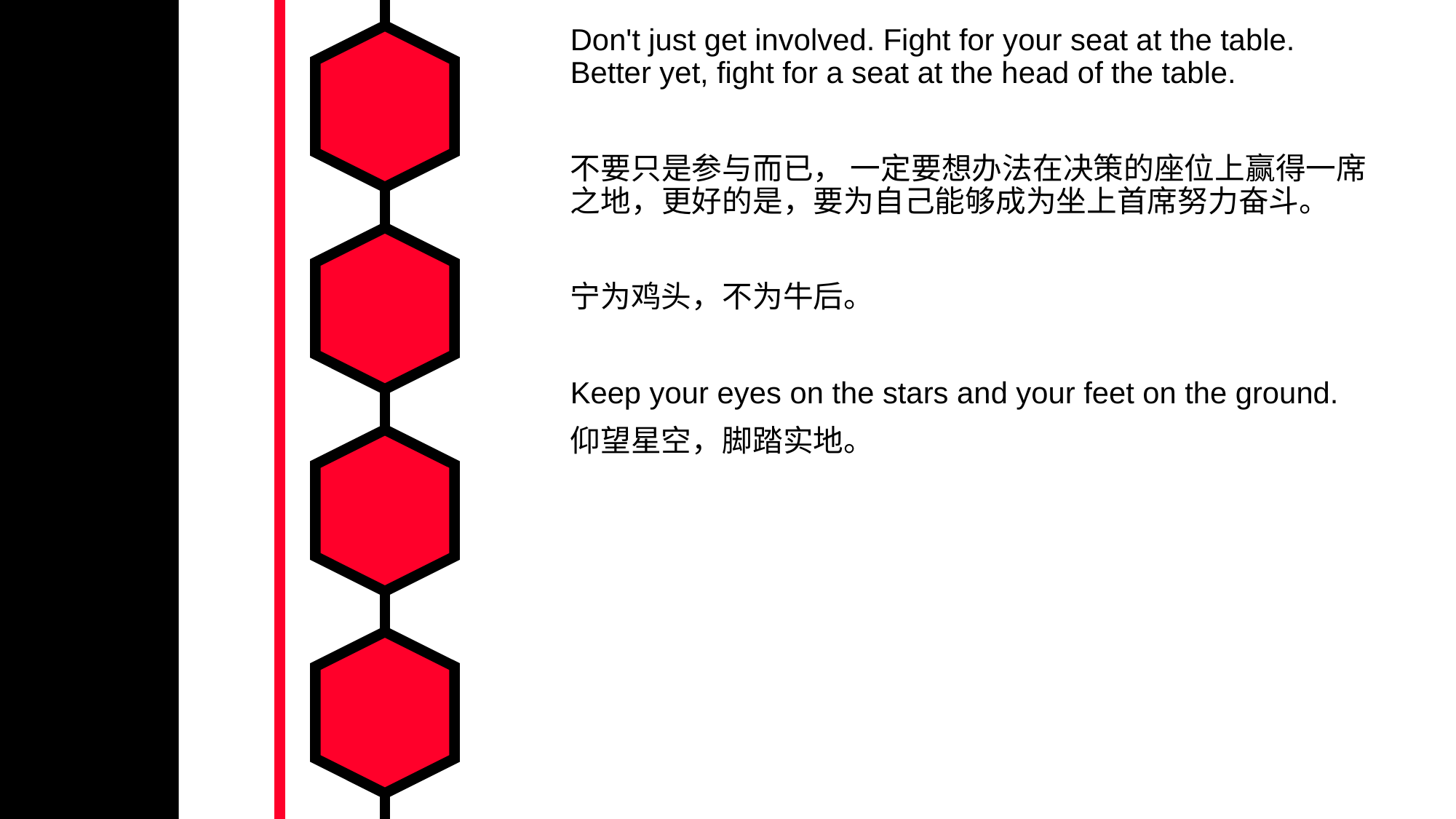

#
Don't just get involved. Fight for your seat at the table. Better yet, fight for a seat at the head of the table.

不要只是参与而已， 一定要想办法在决策的座位上赢得一席之地，更好的是，要为自己能够成为坐上首席努力奋斗。

宁为鸡头，不为牛后。

Keep your eyes on the stars and your feet on the ground.
仰望星空，脚踏实地。